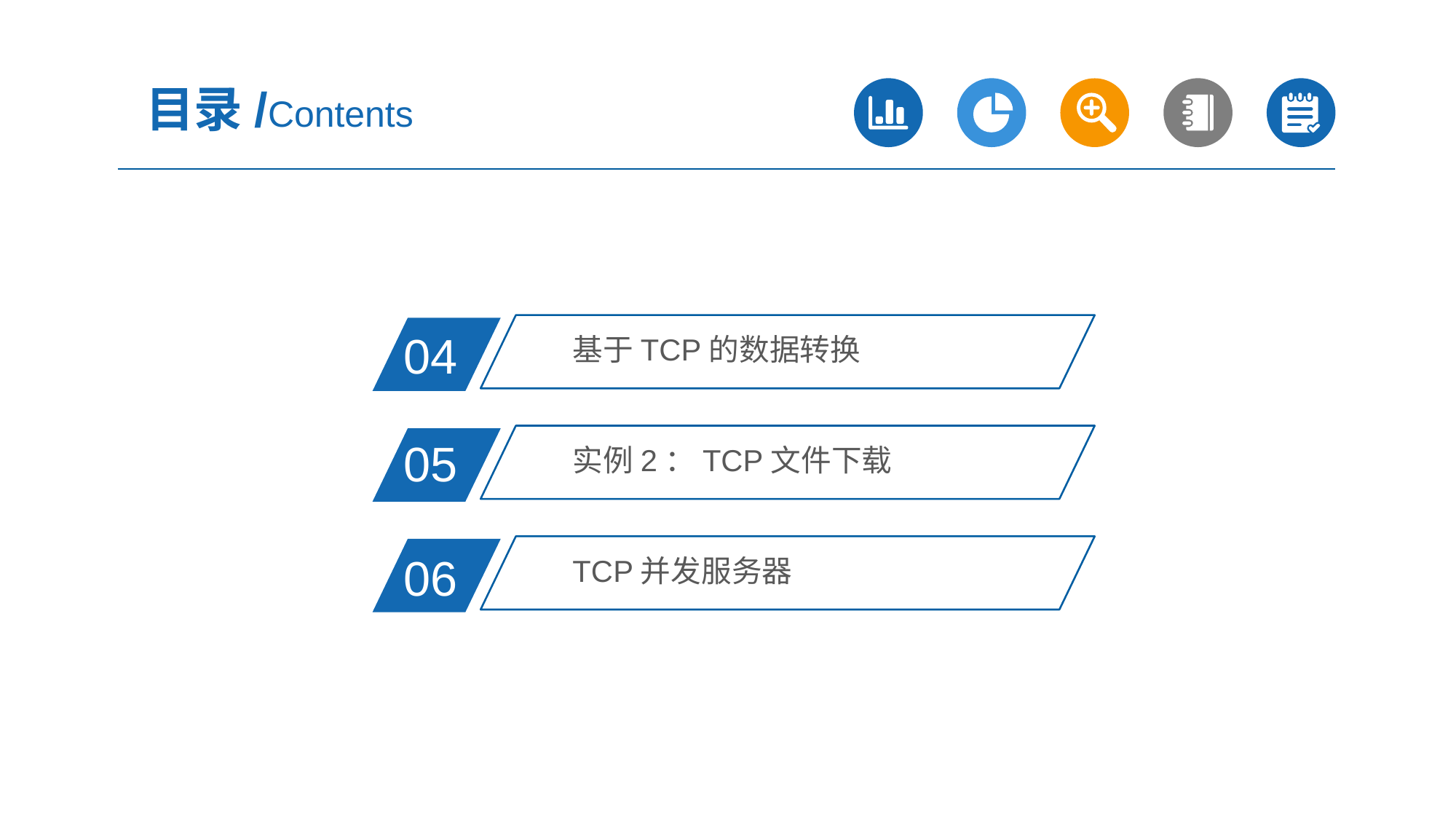

目录/Contents

基于TCP的数据转换

04

实例2：TCP文件下载
05

TCP并发服务器

06